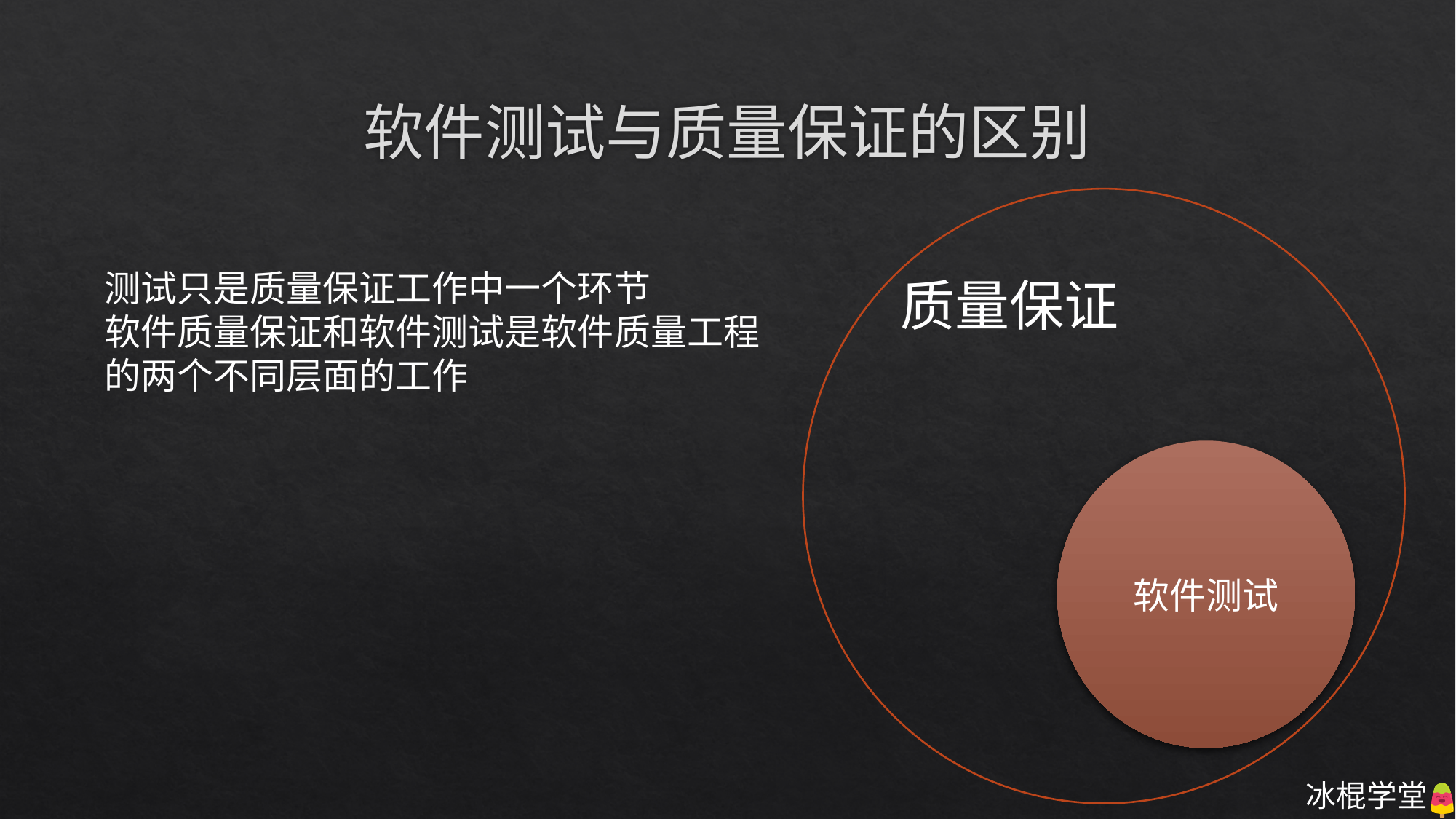

# 软件测试与质量保证的区别

质量保证
软件测试
测试只是质量保证工作中一个环节
软件质量保证和软件测试是软件质量工程
的两个不同层面的工作